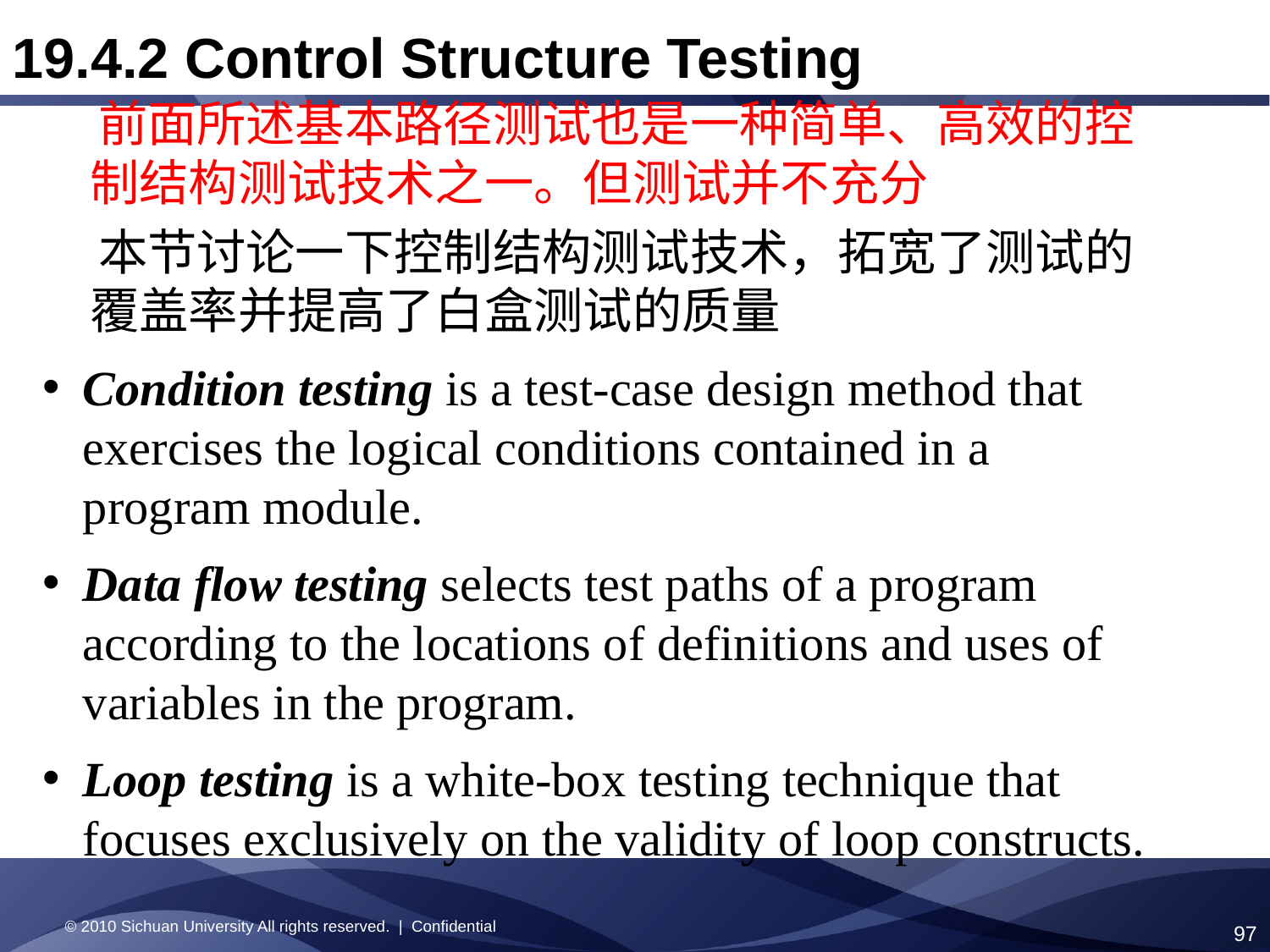

19.4.2 Control Structure Testing
    前面所述基本路径测试也是一种简单、高效的控制结构测试技术之一。但测试并不充分
    本节讨论一下控制结构测试技术，拓宽了测试的覆盖率并提高了白盒测试的质量
Condition testing is a test-case design method that exercises the logical conditions contained in a program module.
Data flow testing selects test paths of a program according to the locations of definitions and uses of variables in the program.
Loop testing is a white-box testing technique that focuses exclusively on the validity of loop constructs.
© 2010 Sichuan University All rights reserved.  |  Confidential
97